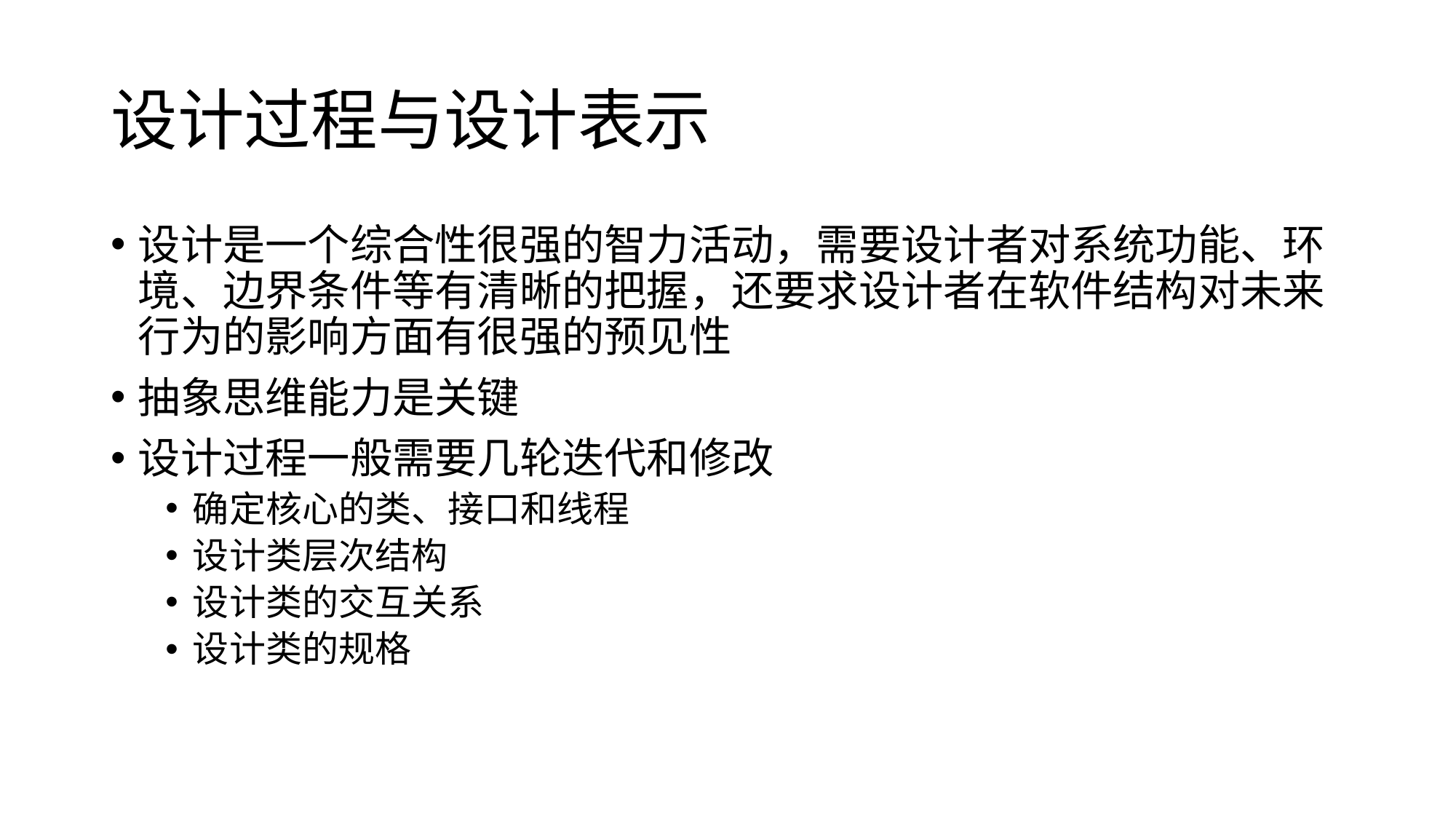

# 设计过程与设计表示
设计是一个综合性很强的智力活动，需要设计者对系统功能、环境、边界条件等有清晰的把握，还要求设计者在软件结构对未来行为的影响方面有很强的预见性
抽象思维能力是关键
设计过程一般需要几轮迭代和修改
确定核心的类、接口和线程
设计类层次结构
设计类的交互关系
设计类的规格
11